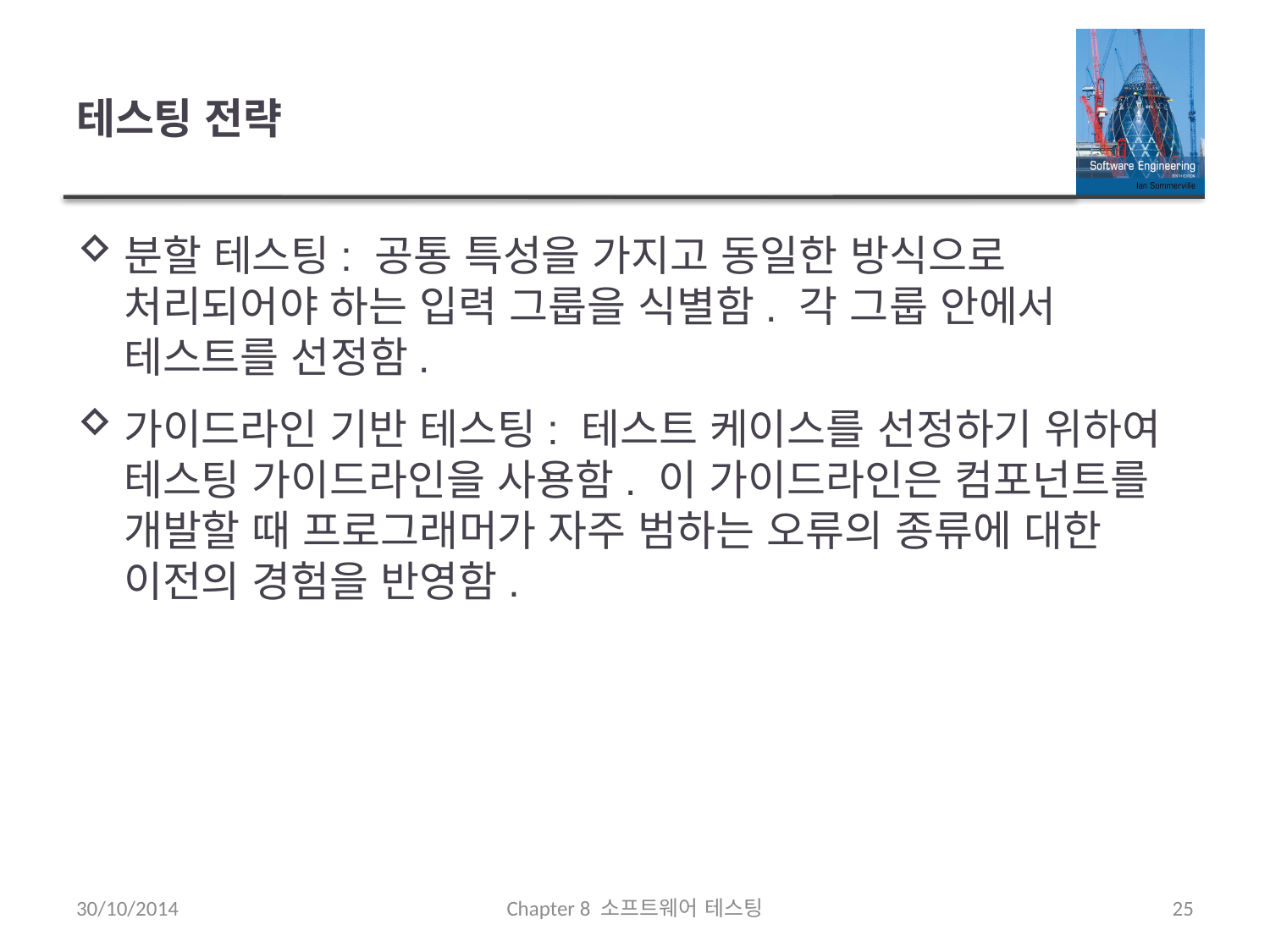

# 테스팅 전략
분할 테스팅: 공통 특성을 가지고 동일한 방식으로 처리되어야 하는 입력 그룹을 식별함. 각 그룹 안에서 테스트를 선정함.
가이드라인 기반 테스팅: 테스트 케이스를 선정하기 위하여 테스팅 가이드라인을 사용함. 이 가이드라인은 컴포넌트를 개발할 때 프로그래머가 자주 범하는 오류의 종류에 대한 이전의 경험을 반영함.
30/10/2014
Chapter 8 소프트웨어 테스팅
25